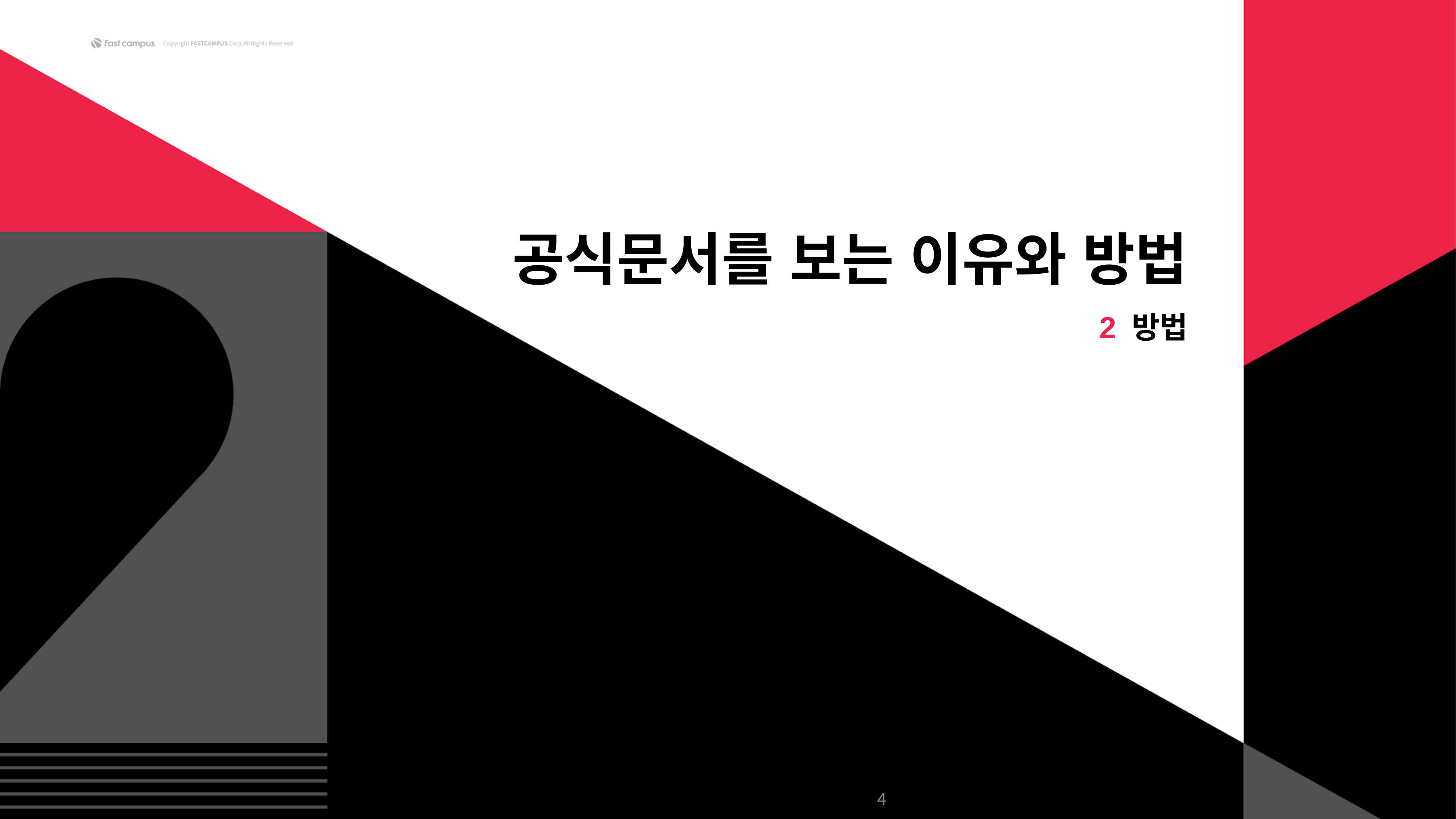

공식문서를 보는 이유와 방법

2 방법
4